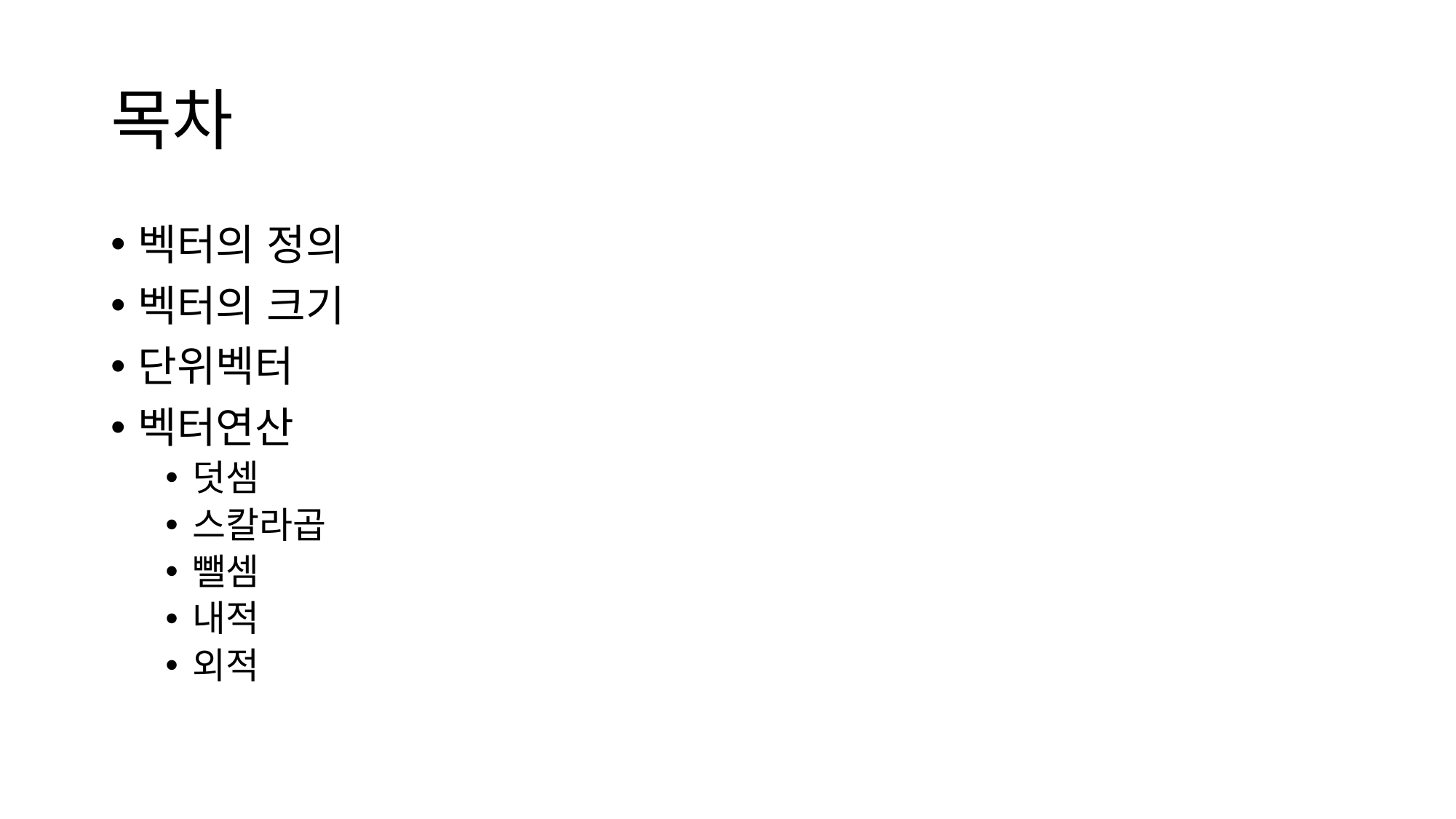

# 목차
벡터의 정의
벡터의 크기
단위벡터
벡터연산
덧셈
스칼라곱
뺄셈
내적
외적